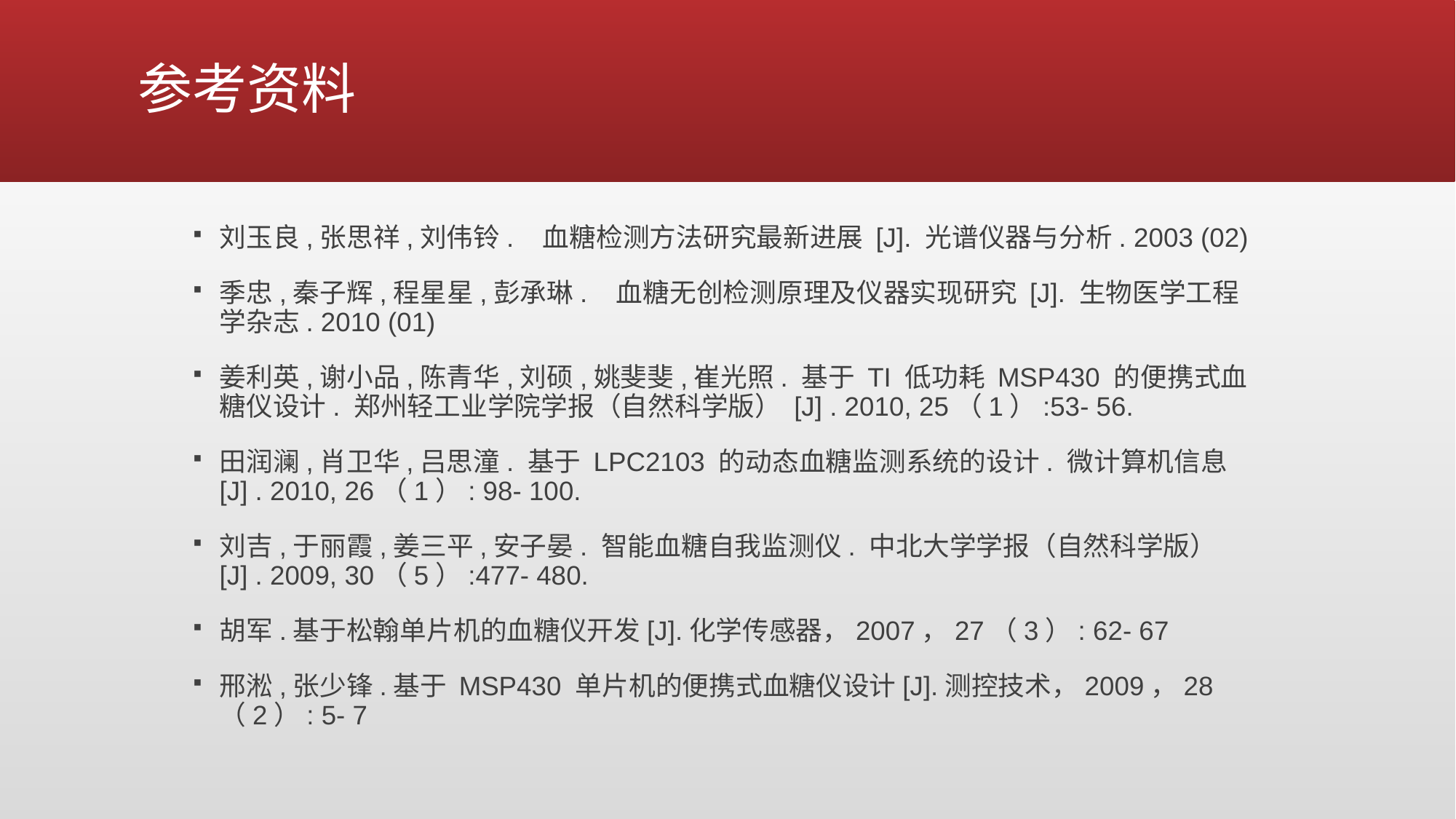

# 参考资料
刘玉良,张思祥,刘伟铃.   血糖检测方法研究最新进展 [J]. 光谱仪器与分析. 2003 (02)
季忠,秦子辉,程星星,彭承琳.   血糖无创检测原理及仪器实现研究 [J]. 生物医学工程学杂志. 2010 (01)
姜利英,谢小品,陈青华,刘硕,姚斐斐,崔光照. 基于 TI 低功耗 MSP430 的便携式血糖仪设计. 郑州轻工业学院学报（自然科学版） [J] . 2010, 25（1）:53- 56.
田润澜,肖卫华,吕思潼. 基于 LPC2103 的动态血糖监测系统的设计. 微计算机信息 [J] . 2010, 26（1）: 98- 100.
刘吉,于丽霞,姜三平,安子晏. 智能血糖自我监测仪. 中北大学学报（自然科学版）[J] . 2009, 30（5）:477- 480.
胡军.基于松翰单片机的血糖仪开发[J].化学传感器，2007，27（3）: 62- 67
邢淞,张少锋.基于 MSP430 单片机的便携式血糖仪设计[J].测控技术，2009，28（2）: 5- 7